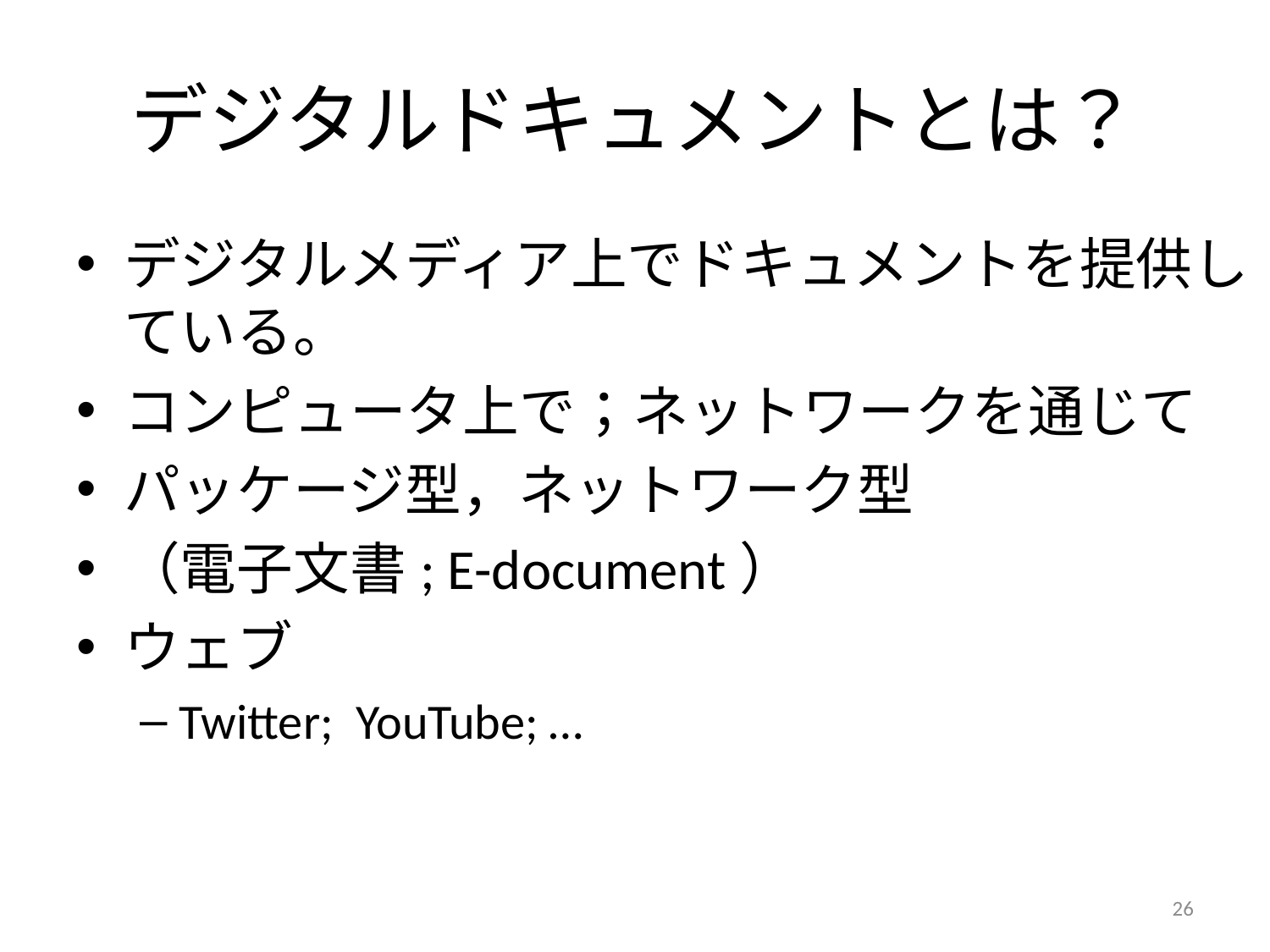

# デジタルドキュメントとは？
デジタルメディア上でドキュメントを提供している。
コンピュータ上で；ネットワークを通じて
パッケージ型，ネットワーク型
（電子文書; E-document）
ウェブ
Twitter;  YouTube; …
26